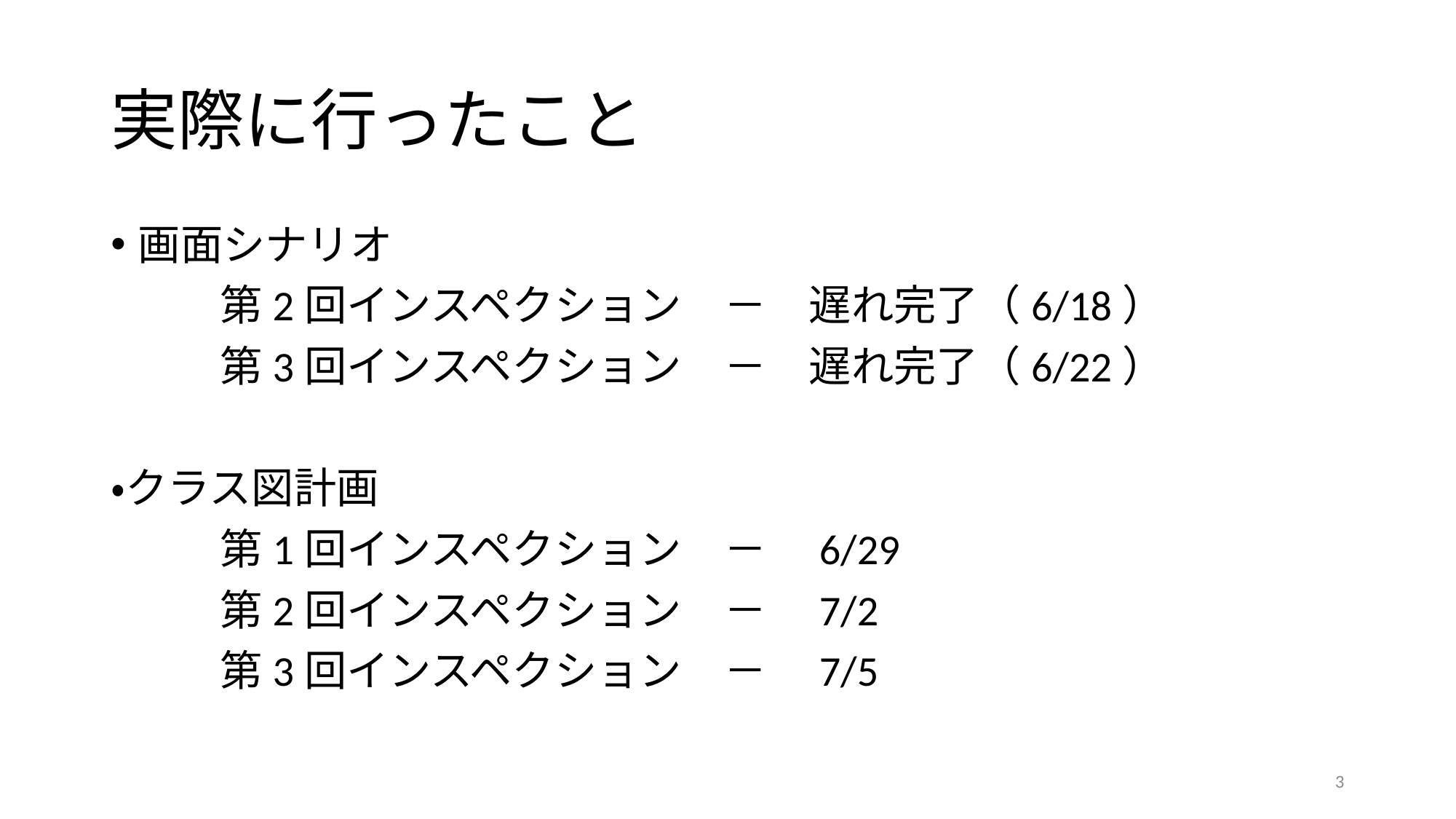

# 実際に行ったこと
画面シナリオ
	第2回インスペクション　－　遅れ完了（6/18）
	第3回インスペクション　－　遅れ完了（6/22）

・クラス図計画
	第1回インスペクション　－　6/29
	第2回インスペクション　－　7/2
	第3回インスペクション　－　7/5

3